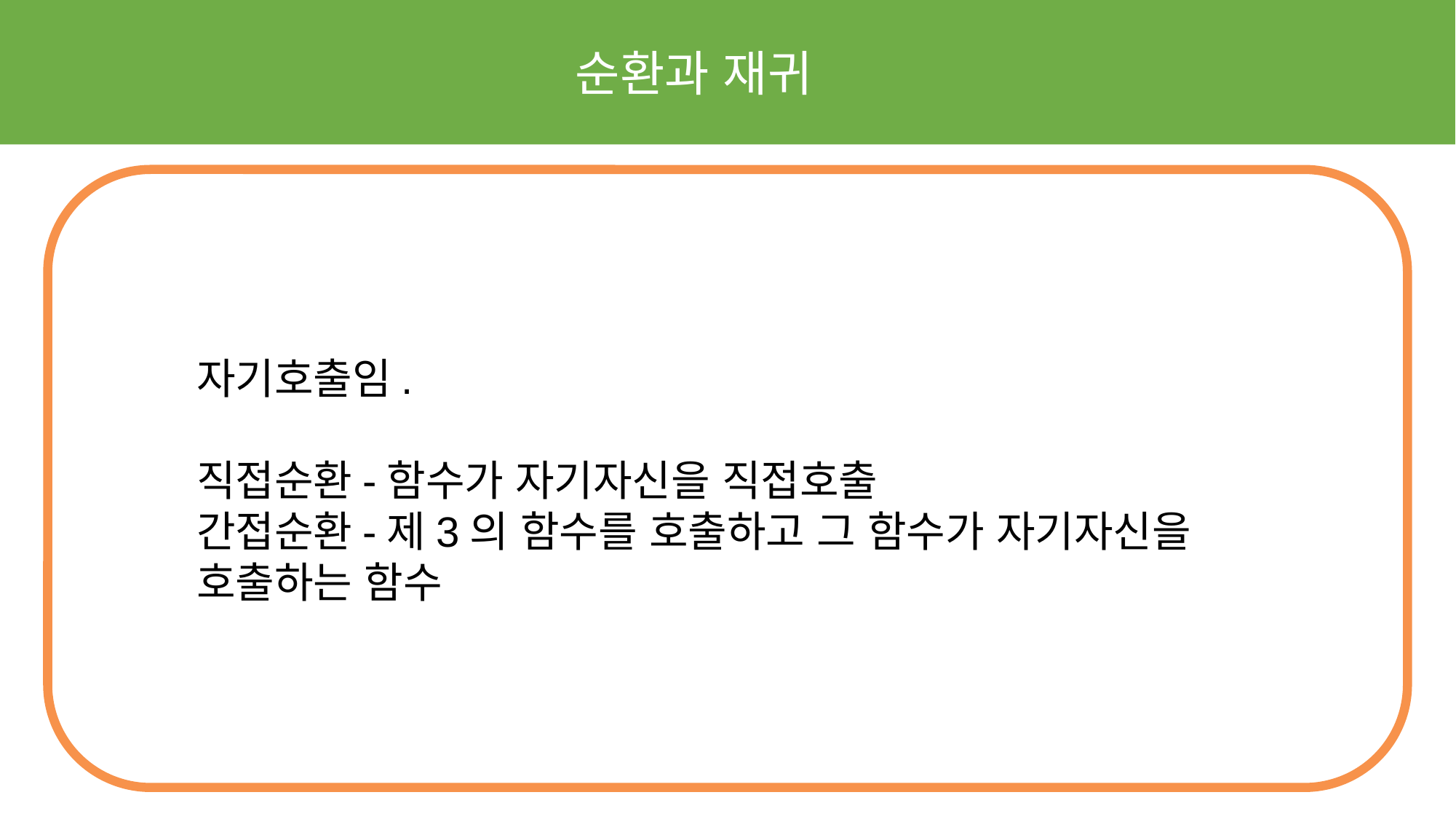

순환과 재귀

자기호출임.

직접순환-함수가 자기자신을 직접호출
간접순환-제3의 함수를 호출하고 그 함수가 자기자신을 호출하는 함수